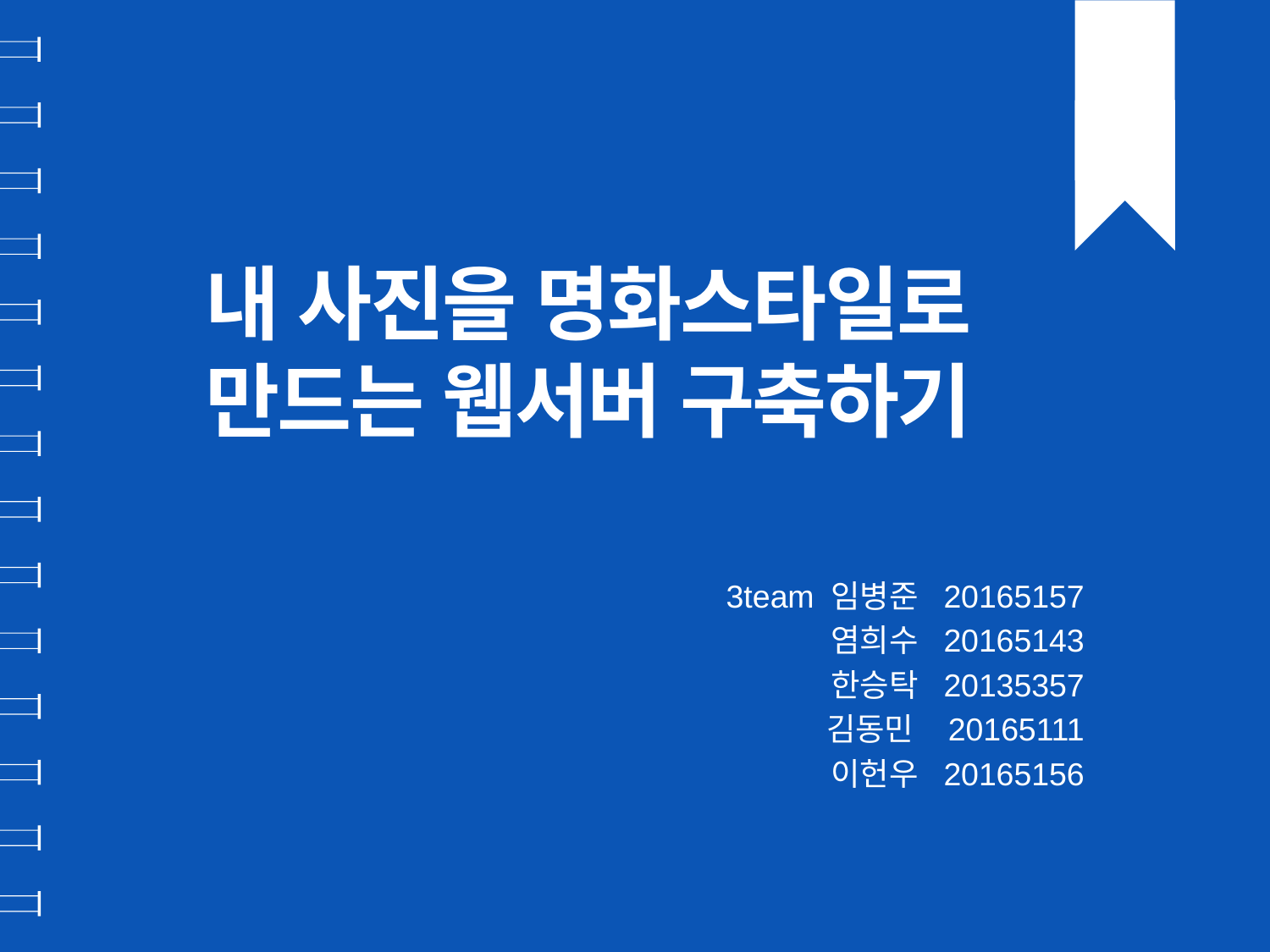

내 사진을 명화스타일로 만드는 웹서버 구축하기
3team 임병준  20165157
염희수  20165143
한승탁  20135357
김동민   20165111
이헌우  20165156